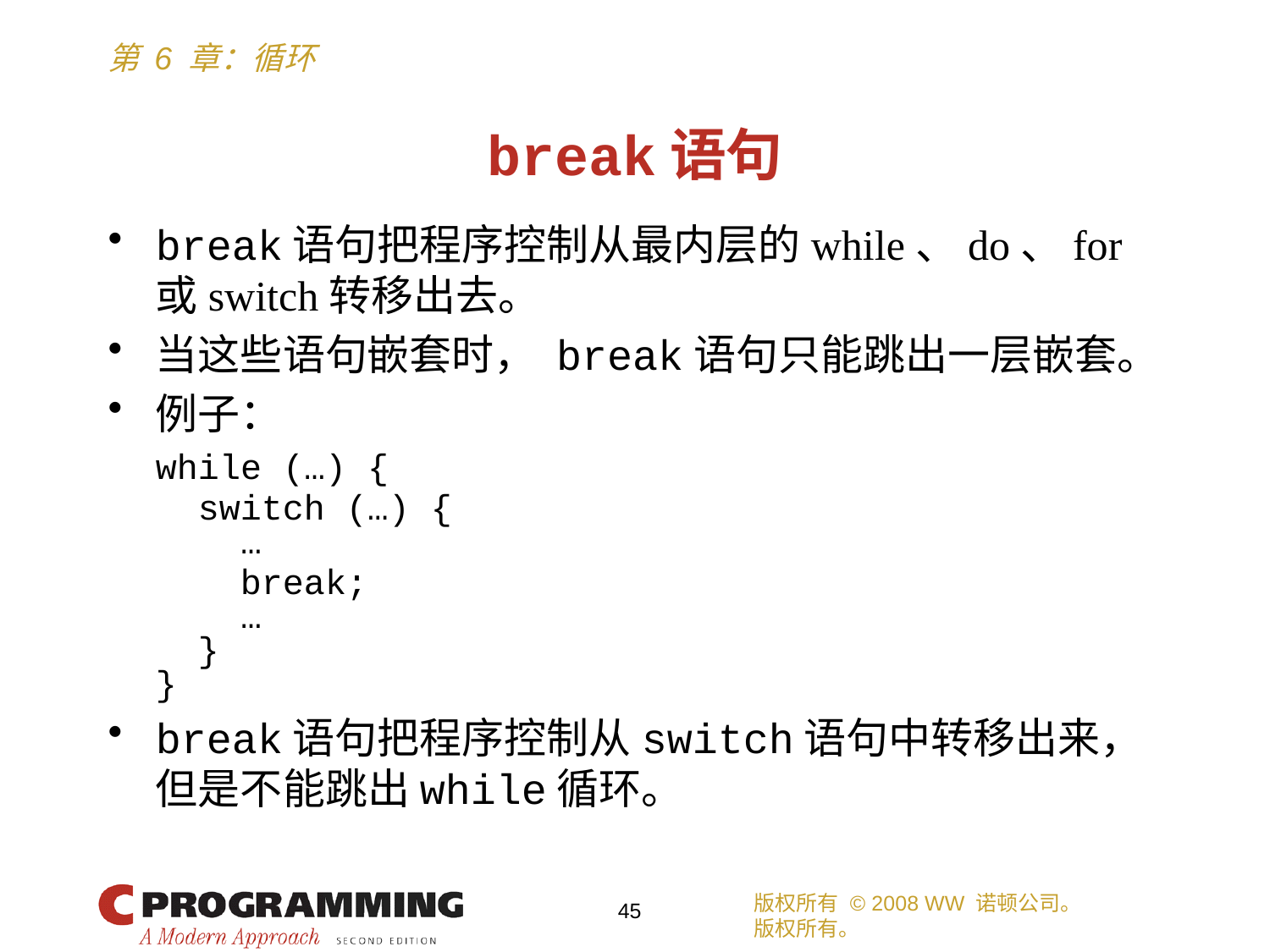

# break语句
break语句把程序控制从最内层的while、do、for或switch转移出去。
当这些语句嵌套时， break语句只能跳出一层嵌套。
例子：
	while (…) {
	  switch (…) {
	    …
	    break;
	    …
	  }
	}
break语句把程序控制从switch语句中转移出来，但是不能跳出while循环。
版权所有 © 2008 WW 诺顿公司。
版权所有。
45